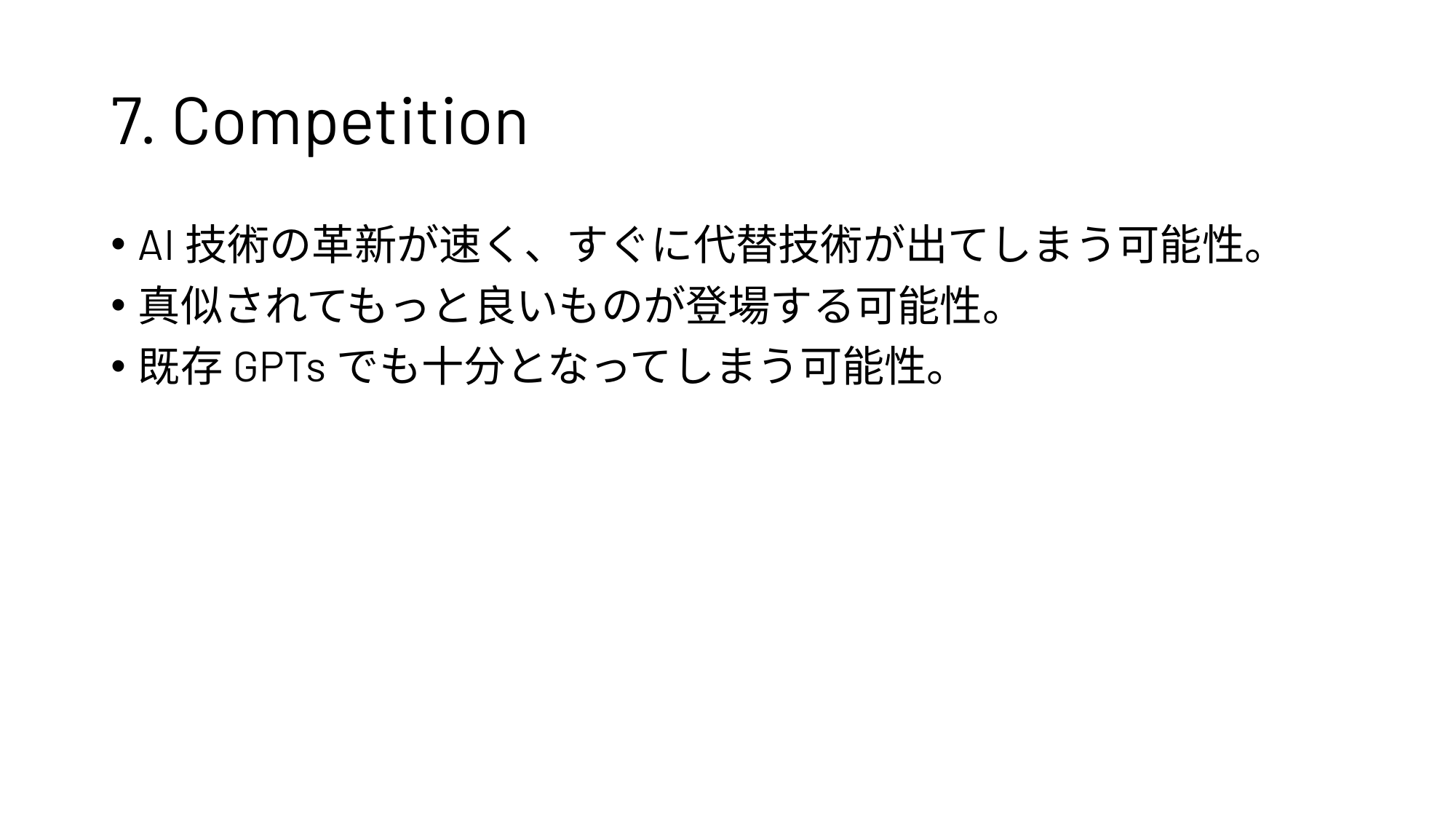

# 7. Competition
AI技術の革新が速く、すぐに代替技術が出てしまう可能性。
真似されてもっと良いものが登場する可能性。
既存GPTsでも十分となってしまう可能性。